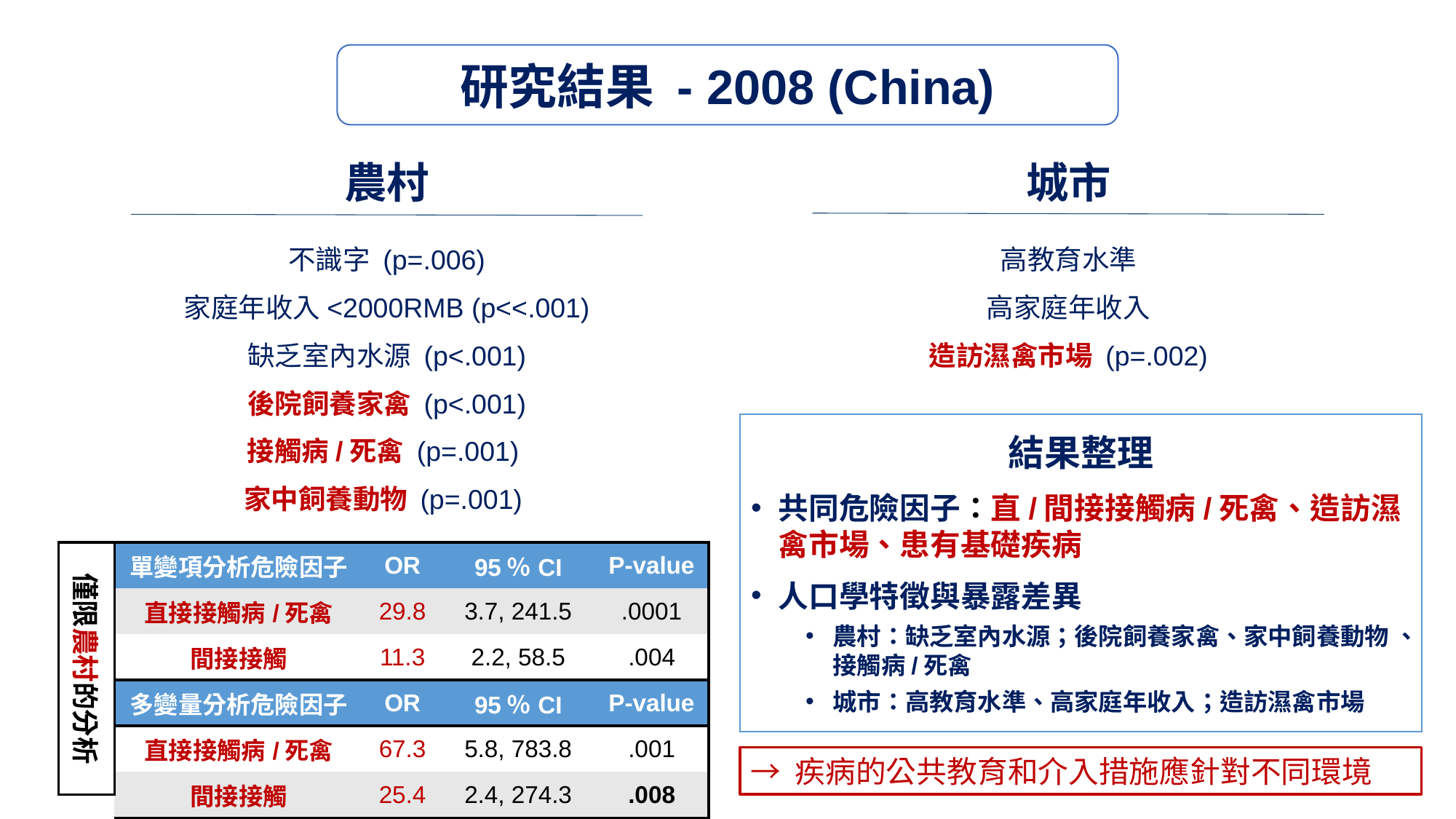

研究結果 - 2008 (China)
農村

不識字 (p=.006)
家庭年收入<2000RMB (p<<.001)
缺乏室內水源 (p<.001)
後院飼養家禽 (p<.001)
接觸病/死禽 (p=.001)
家中飼養動物 (p=.001)
城市

高教育水準
高家庭年收入
造訪濕禽市場 (p=.002)

結果整理
共同危險因子：直/間接接觸病/死禽、造訪濕禽市場、患有基礎疾病
人口學特徵與暴露差異
農村：缺乏室內水源；後院飼養家禽、家中飼養動物 、接觸病/死禽
城市：高教育水準、高家庭年收入；造訪濕禽市場
僅限農村的分析
| 單變項分析危險因子 | OR | 95％CI | P-value |
| --- | --- | --- | --- |
| 直接接觸病/死禽 | 29.8 | 3.7, 241.5 | .0001 |
| 間接接觸 | 11.3 | 2.2, 58.5 | .004 |
| 多變量分析危險因子 | OR | 95％CI | P-value |
| 直接接觸病/死禽 | 67.3 | 5.8, 783.8 | .001 |
| 間接接觸 | 25.4 | 2.4, 274.3 | .008 |
→ 疾病的公共教育和介入措施應針對不同環境